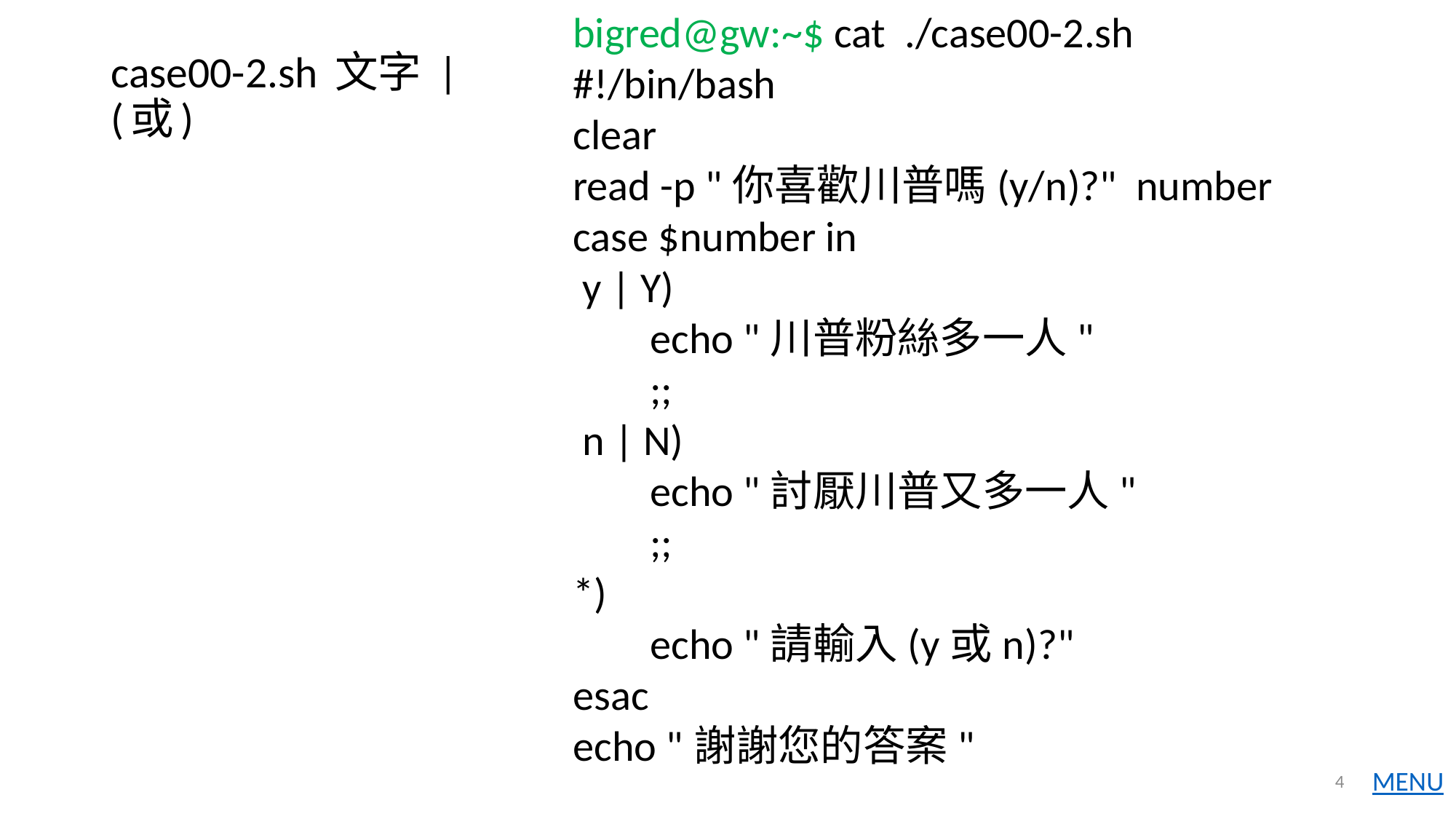

bigred@gw:~$ cat  ./case00-2.sh
#!/bin/bash
clear
read -p "你喜歡川普嗎(y/n)?"  number
case $number in
 y | Y)
        echo "川普粉絲多一人"
        ;;
 n | N)
        echo "討厭川普又多一人"
        ;;
*)
        echo "請輸入(y或n)?"
esac
echo "謝謝您的答案"

# case00-2.sh 文字 |(或)
4